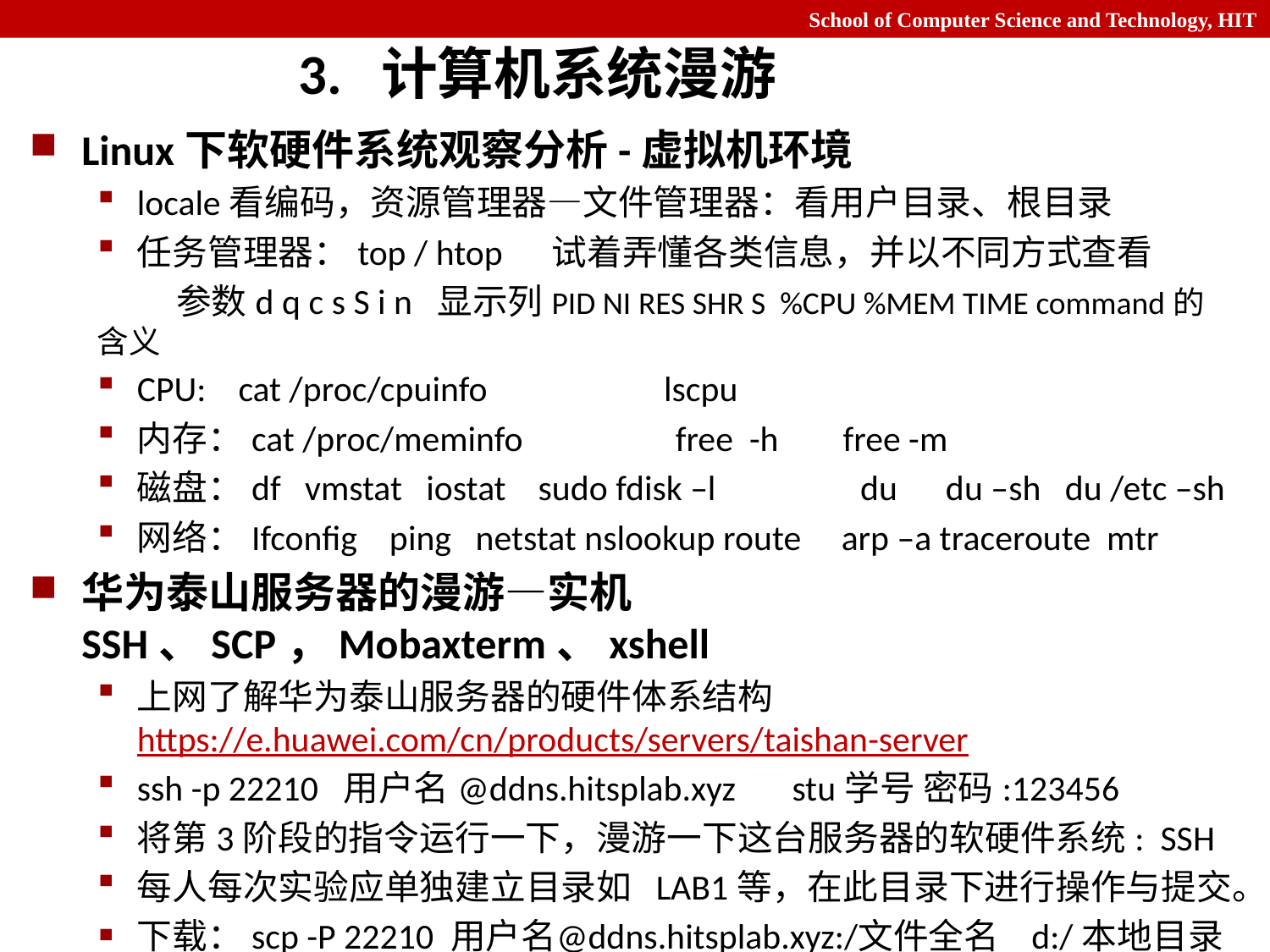

3.  计算机系统漫游

Linux下软硬件系统观察分析-虚拟机环境
locale看编码，资源管理器—文件管理器：看用户目录、根目录
任务管理器：top / htop     试着弄懂各类信息，并以不同方式查看
         参数d q c s S i n  显示列PID NI RES SHR S  %CPU %MEM TIME command的含义
CPU:    cat /proc/cpuinfo                      lscpu
内存：cat /proc/meminfo                   free  -h        free -m
磁盘：df   vmstat   iostat    sudo fdisk –l                  du      du –sh   du /etc –sh
网络：Ifconfig    ping   netstat nslookup route     arp –a traceroute  mtr
华为泰山服务器的漫游—实机SSH、SCP，Mobaxterm、xshell
上网了解华为泰山服务器的硬件体系结构https://e.huawei.com/cn/products/servers/taishan-server
ssh -p 22210  用户名@ddns.hitsplab.xyz       stu学号 密码:123456
将第3阶段的指令运行一下，漫游一下这台服务器的软硬件系统:  SSH
每人每次实验应单独建立目录如  LAB1等，在此目录下进行操作与提交。
下载：scp -P 22210 用户名@ddns.hitsplab.xyz:/文件全名   d:/本地目录名
上传：scp -P 22210 d:/本地文件名 用户名@ ddns.hitsplab.xyz:/文件目录